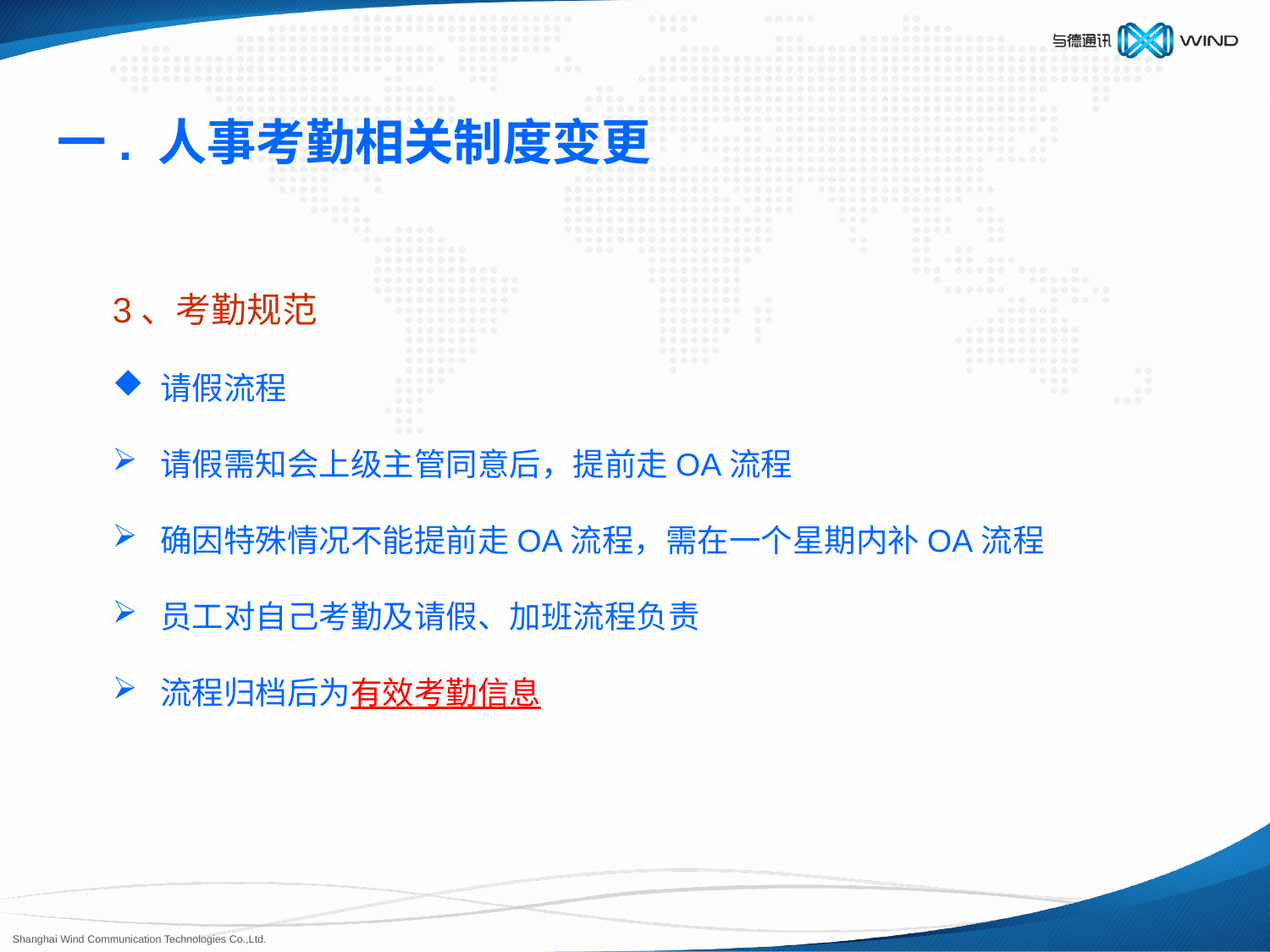

一. 人事考勤相关制度变更
3、考勤规范
请假流程
请假需知会上级主管同意后，提前走OA流程
确因特殊情况不能提前走OA流程，需在一个星期内补OA流程
员工对自己考勤及请假、加班流程负责
流程归档后为有效考勤信息